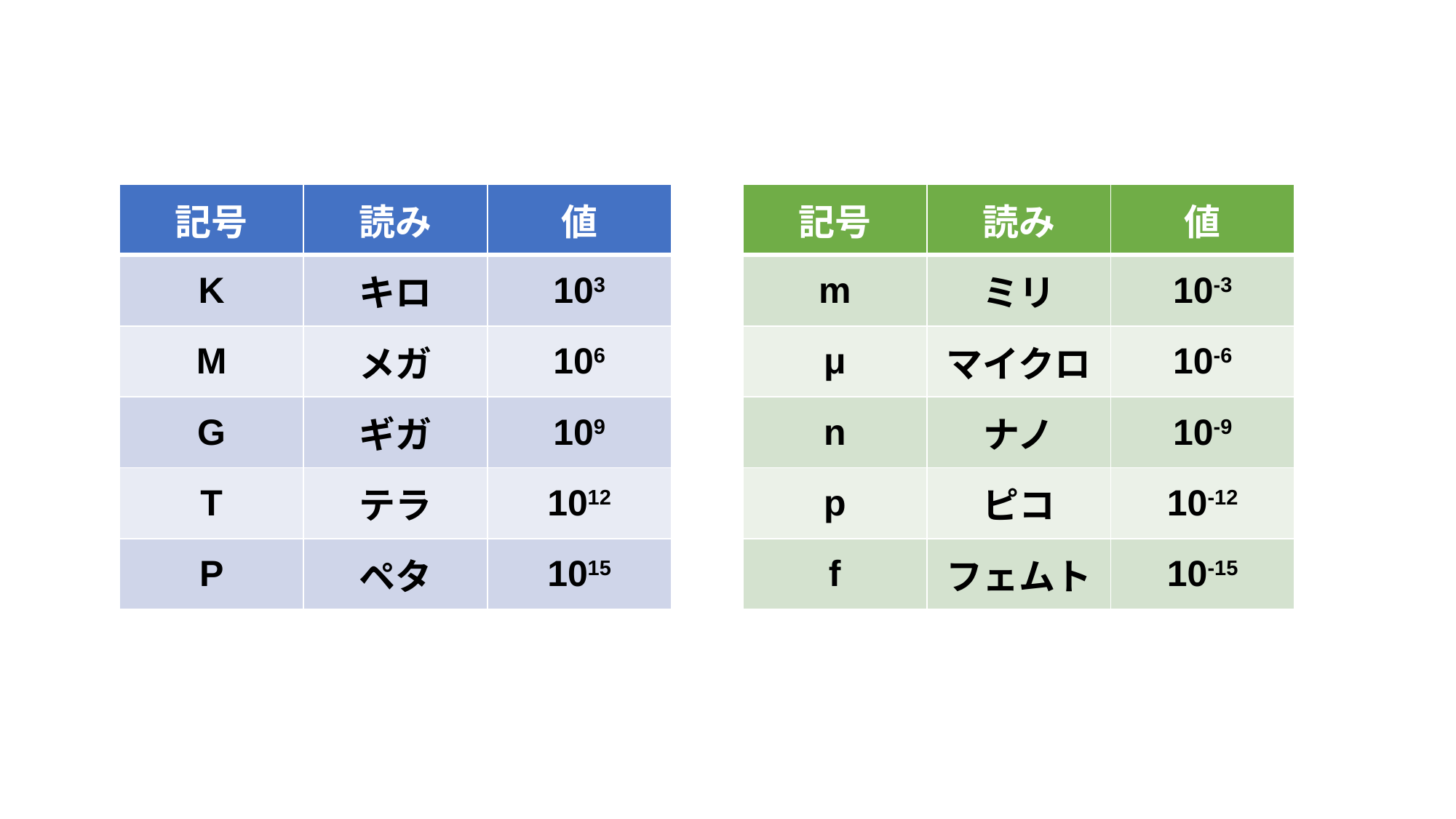

| 記号 | 読み | 値 |
| --- | --- | --- |
| K | キロ | 103 |
| M | メガ | 106 |
| G | ギガ | 109 |
| T | テラ | 1012 |
| P | ペタ | 1015 |
| 記号 | 読み | 値 |
| --- | --- | --- |
| m | ミリ | 10-3 |
| μ | マイクロ | 10-6 |
| n | ナノ | 10-9 |
| p | ピコ | 10-12 |
| f | フェムト | 10-15 |